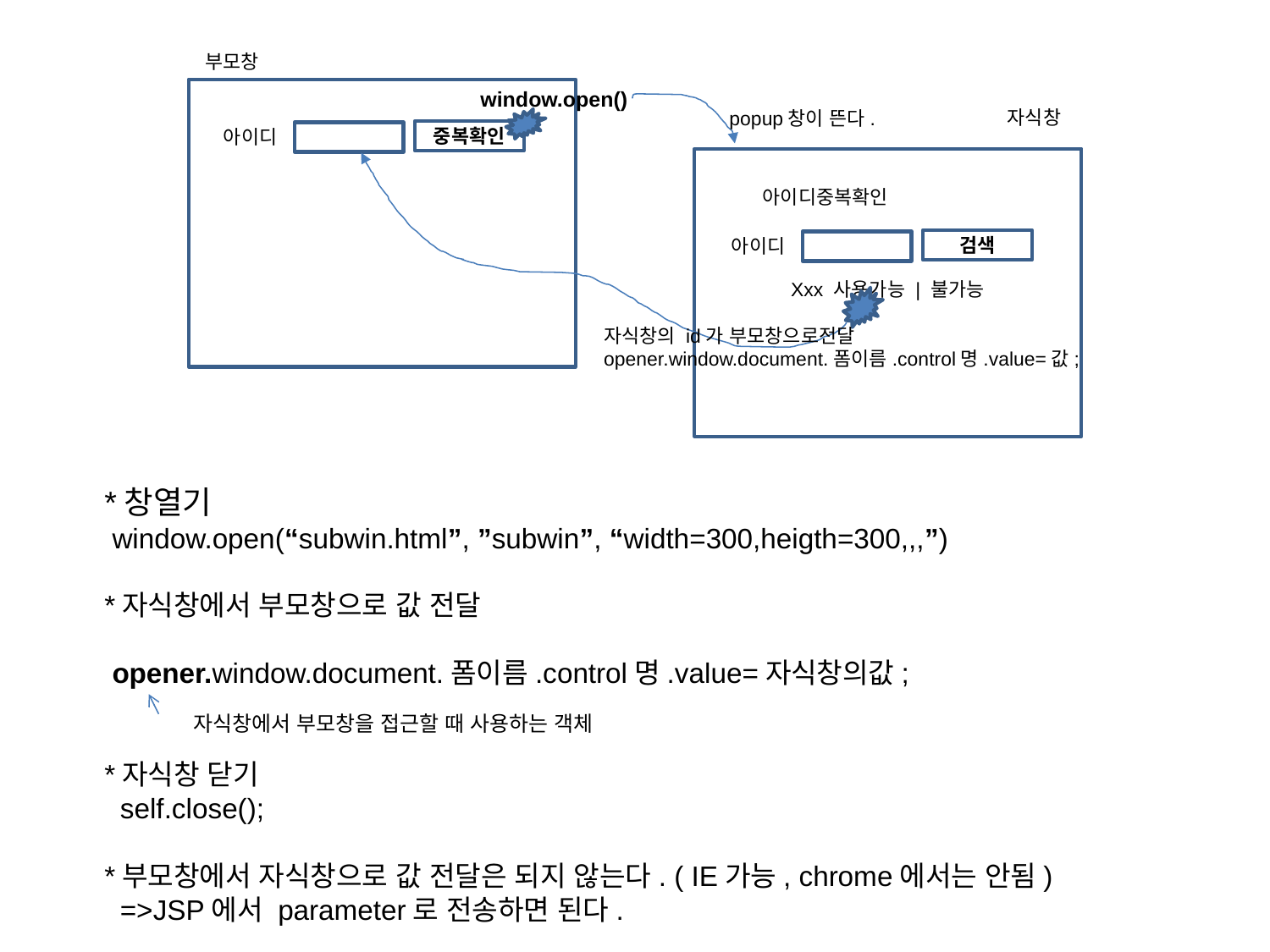

부모창

window.open()

자식창
popup창이 뜬다.

아이디
중복확인

아이디중복확인
아이디
검색

Xxx 사용가능 | 불가능

자식창의 id가 부모창으로전달
opener.window.document.폼이름.control명.value=값;
*창열기
 window.open(“subwin.html”, ”subwin”, “width=300,heigth=300,,,”)

*자식창에서 부모창으로 값 전달

 opener.window.document.폼이름.control명.value=자식창의값;

*자식창 닫기
  self.close();

*부모창에서 자식창으로 값 전달은 되지 않는다. ( IE가능, chrome에서는 안됨)
  =>JSP에서 parameter로 전송하면 된다.
자식창에서 부모창을 접근할 때 사용하는 객체